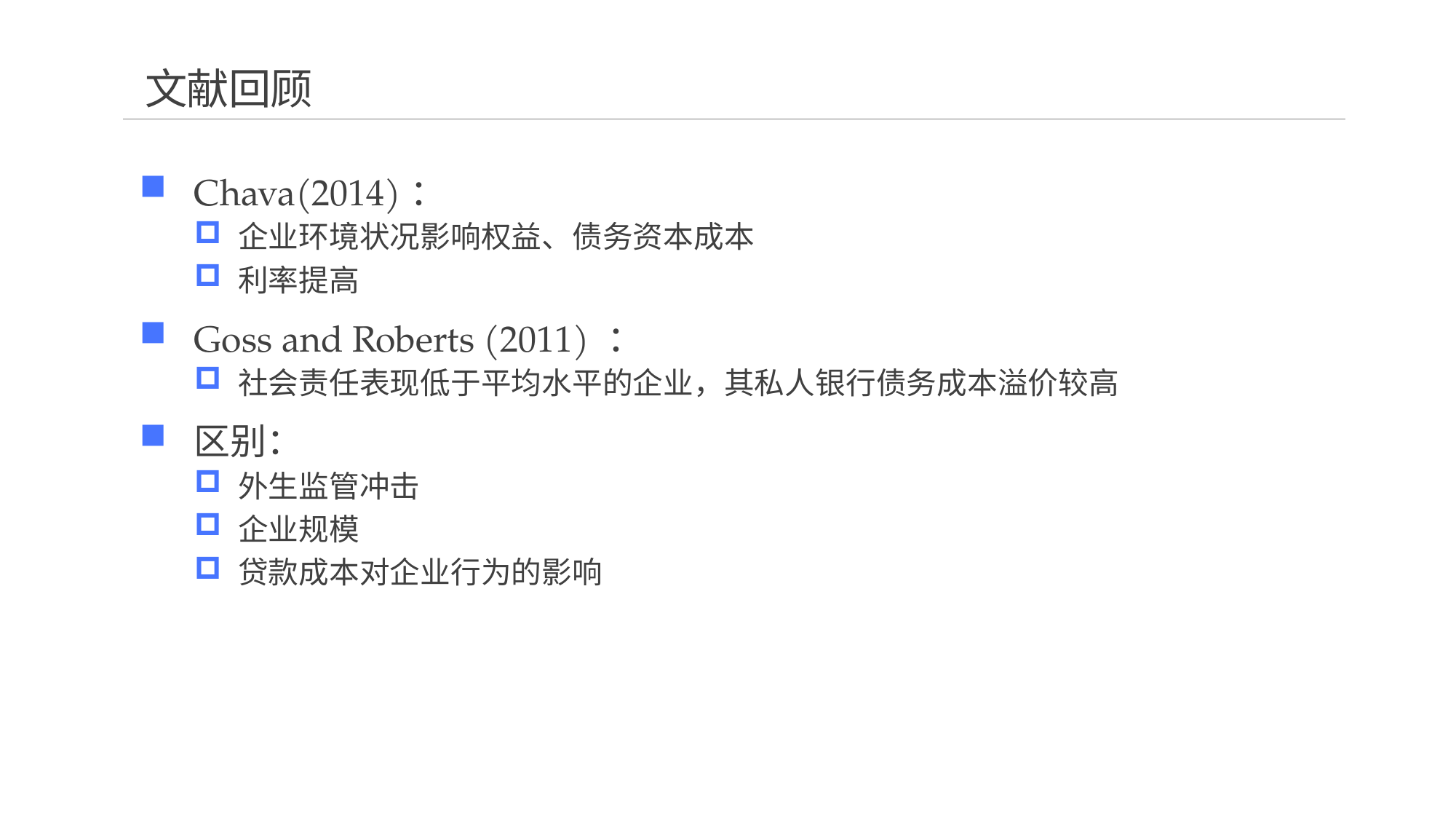

# 文献回顾
Chava(2014)：
企业环境状况影响权益、债务资本成本
利率提高
Goss and Roberts (2011) ：
社会责任表现低于平均水平的企业，其私人银行债务成本溢价较高
区别：
外生监管冲击
企业规模
贷款成本对企业行为的影响